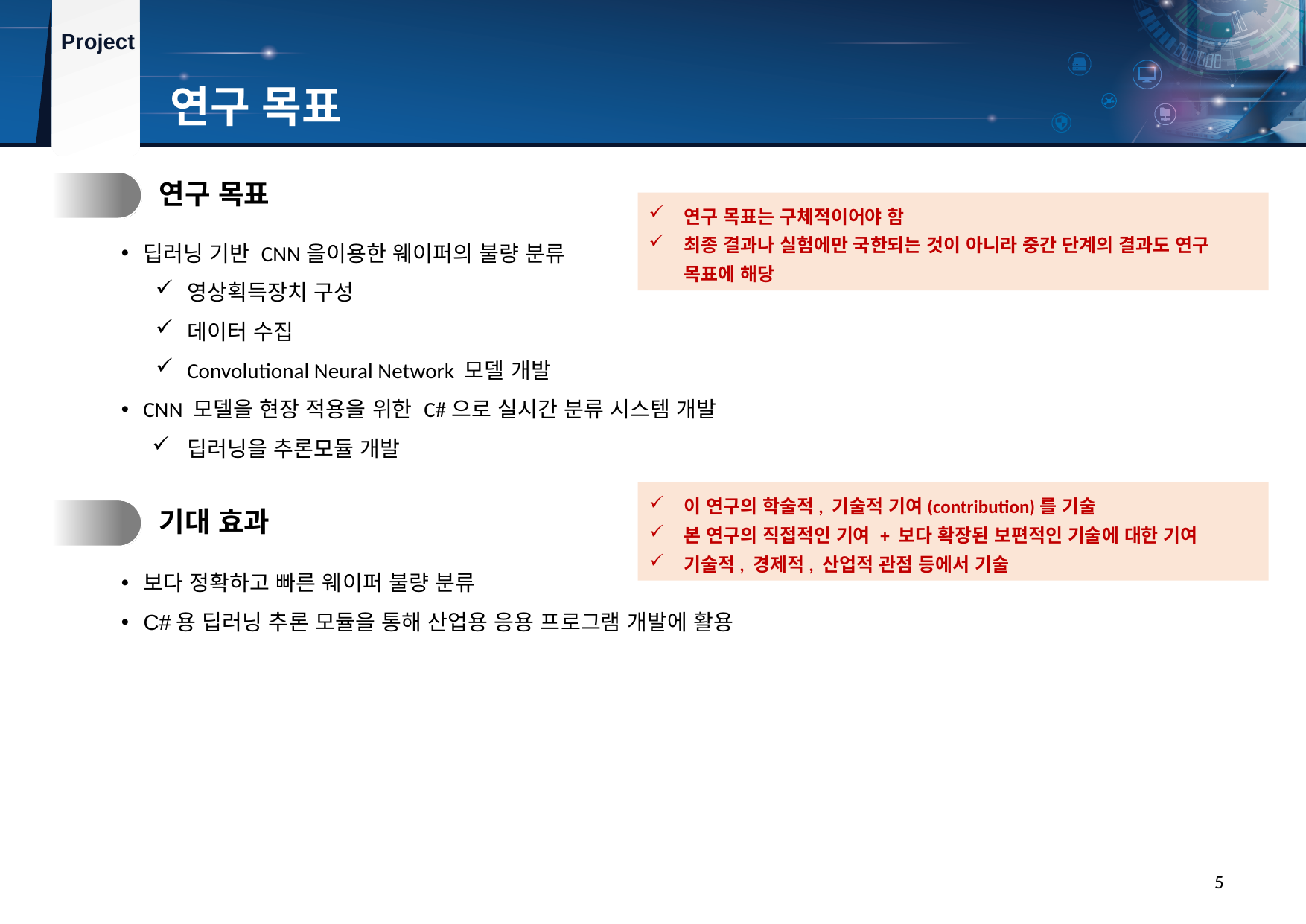

연구 목표

1.
연구 목표
연구 목표는 구체적이어야 함
최종 결과나 실험에만 국한되는 것이 아니라 중간 단계의 결과도 연구 목표에 해당
딥러닝 기반 CNN을이용한 웨이퍼의 불량 분류
영상획득장치 구성
데이터 수집
Convolutional Neural Network 모델 개발
CNN 모델을 현장 적용을 위한 C#으로 실시간 분류 시스템 개발
딥러닝을 추론모듈 개발

이 연구의 학술적, 기술적 기여(contribution)를 기술
본 연구의 직접적인 기여 + 보다 확장된 보편적인 기술에 대한 기여
기술적, 경제적, 산업적 관점 등에서 기술

2.
기대 효과
보다 정확하고 빠른 웨이퍼 불량 분류
C#용 딥러닝 추론 모듈을 통해 산업용 응용 프로그램 개발에 활용
5